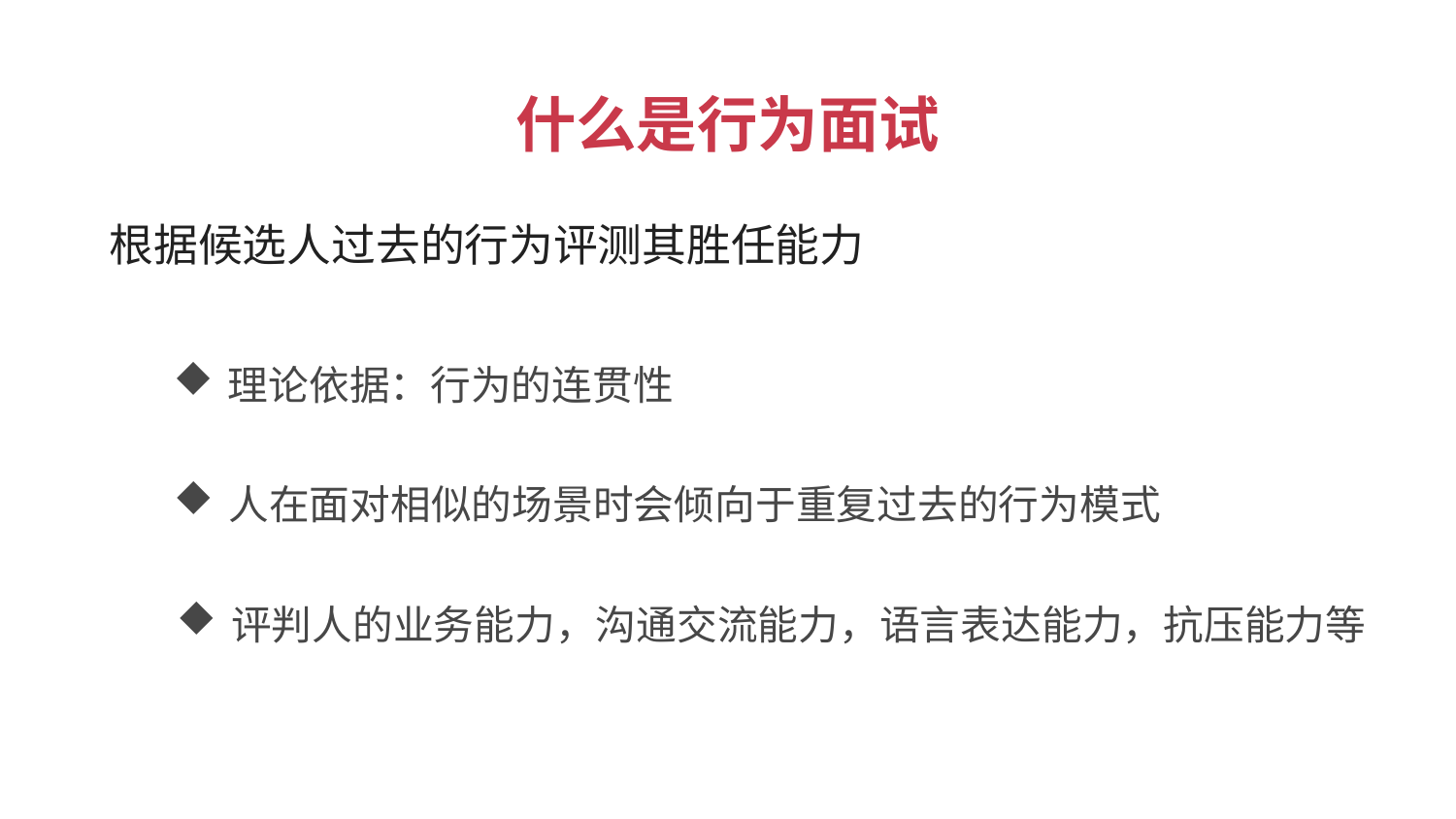

什么是行为面试
 根据候选人过去的行为评测其胜任能力
理论依据：行为的连贯性
人在面对相似的场景时会倾向于重复过去的行为模式
评判人的业务能力，沟通交流能力，语言表达能力，抗压能力等